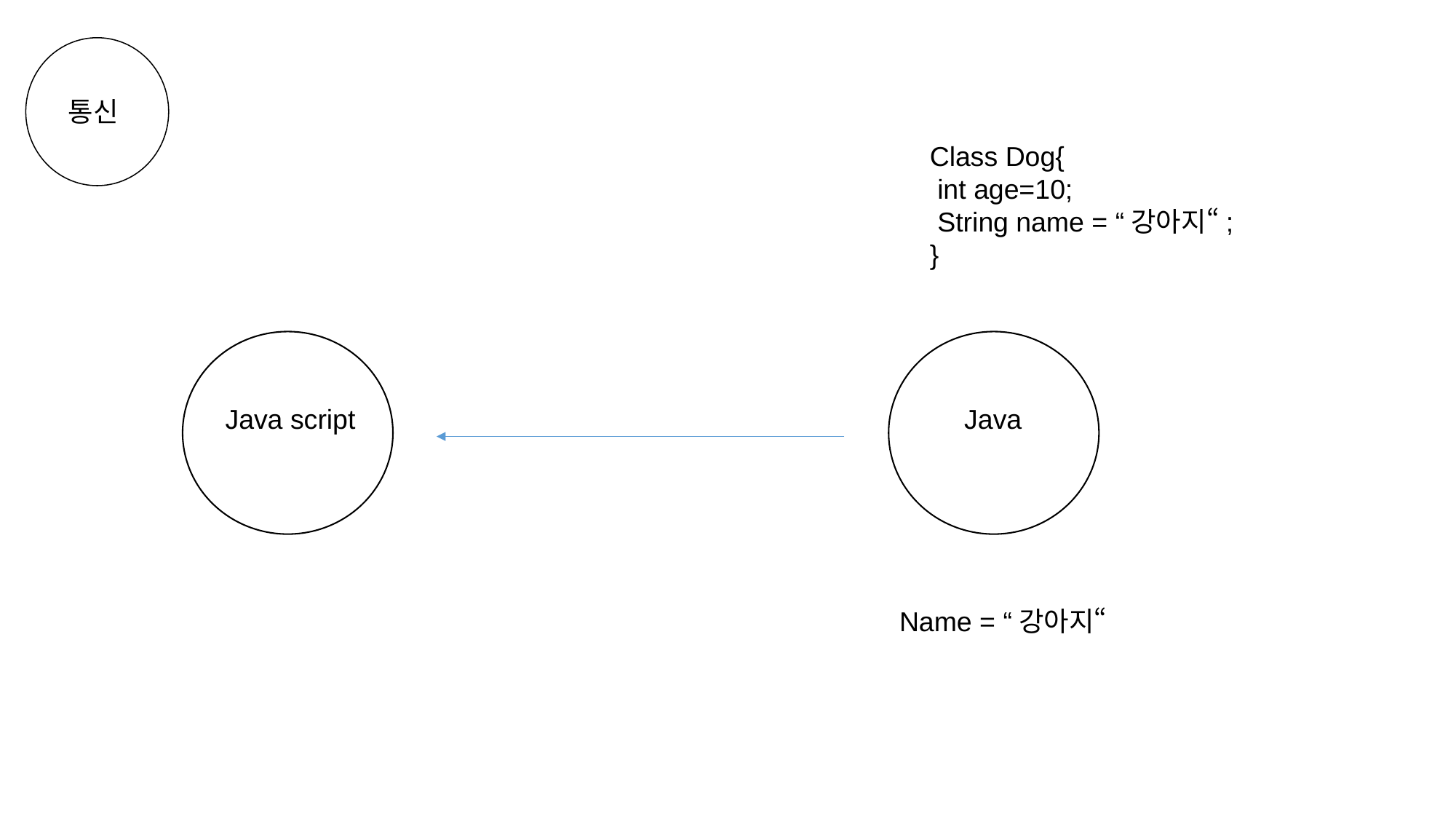

통신
Class Dog{
 int age=10;
 String name = “강아지“;
}

Java script
Java
Name = “강아지“